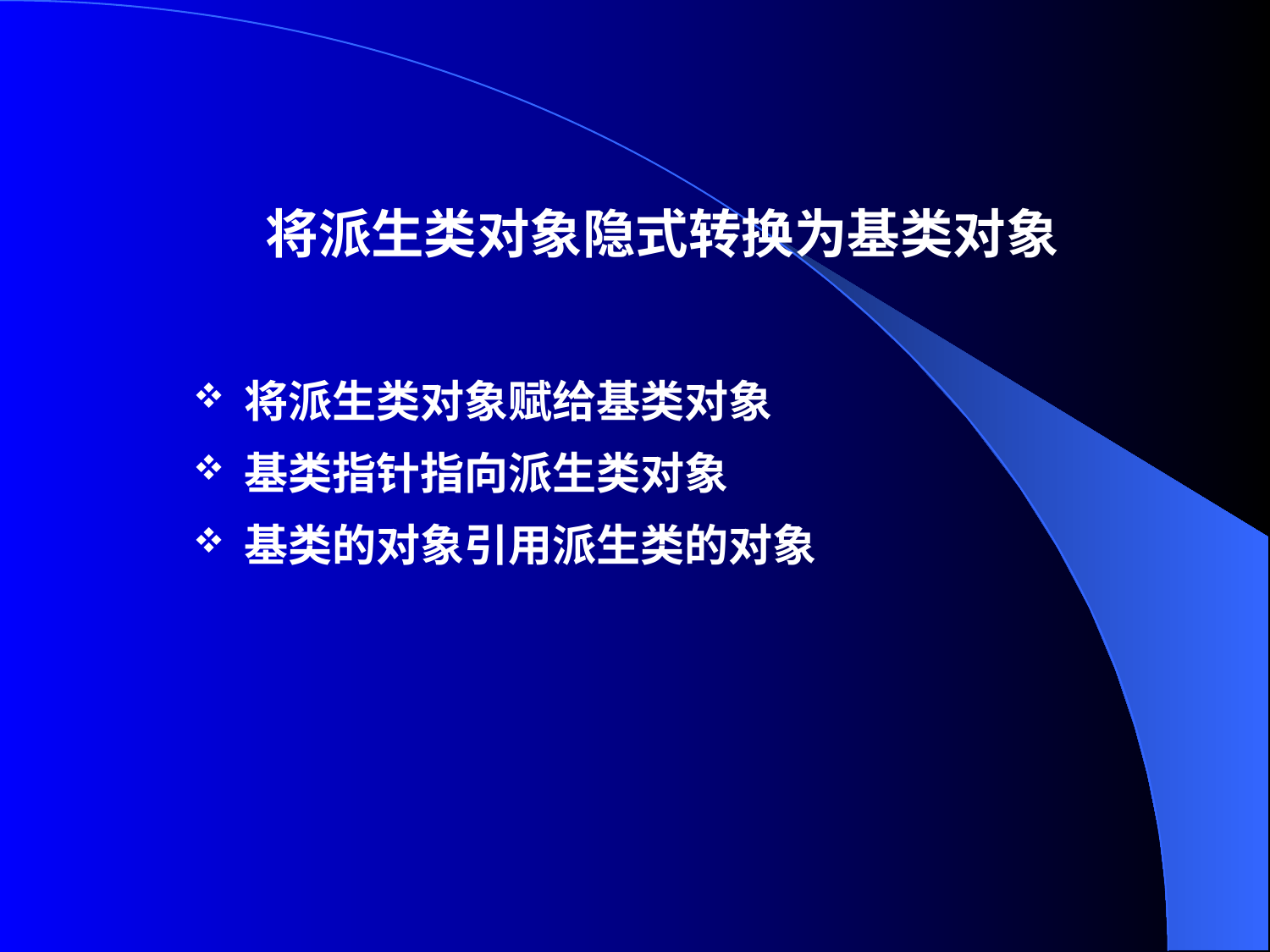

# 将派生类对象隐式转换为基类对象
将派生类对象赋给基类对象
基类指针指向派生类对象
基类的对象引用派生类的对象